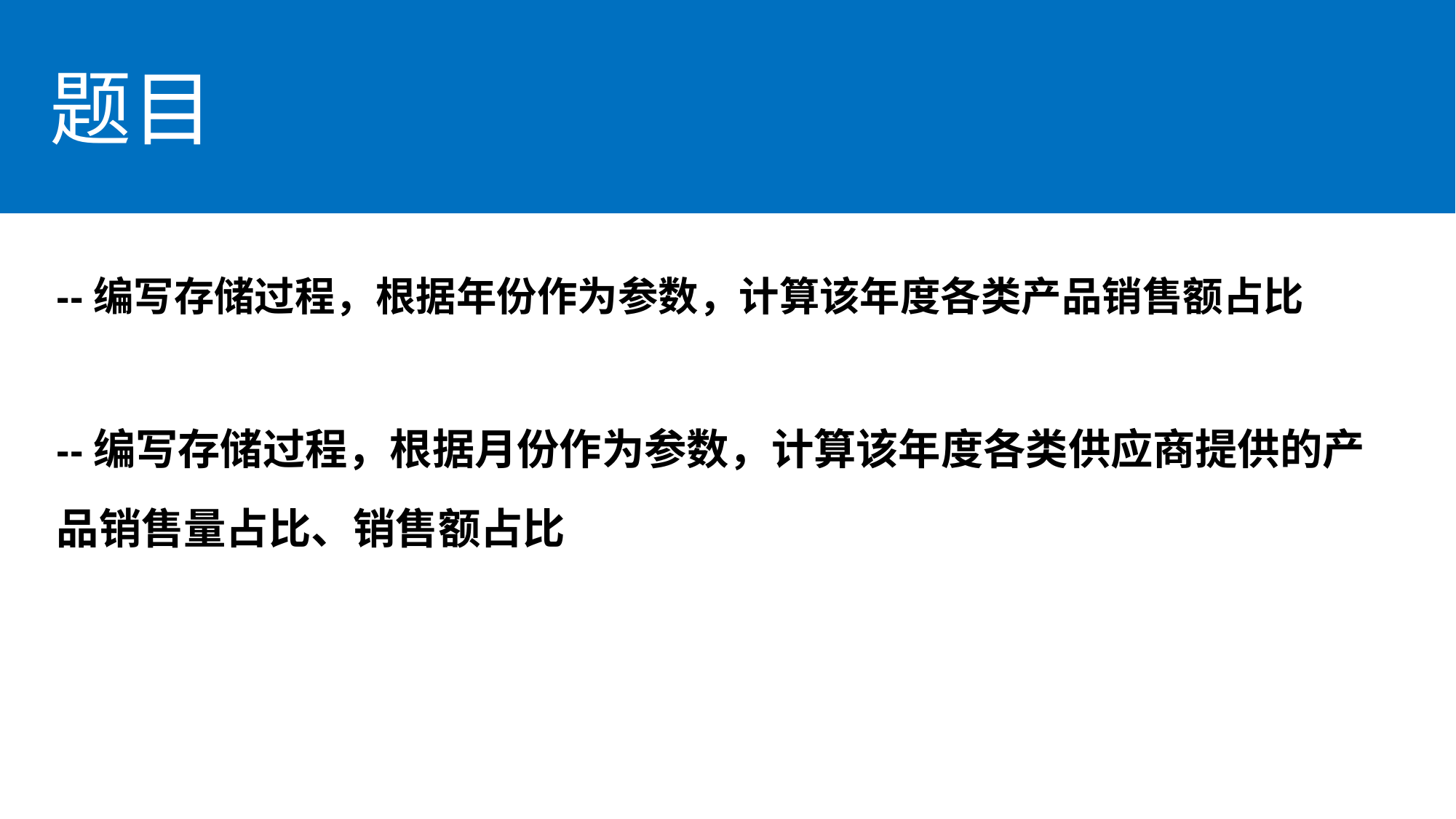

题目
--编写存储过程，根据年份作为参数，计算该年度各类产品销售额占比

--编写存储过程，根据月份作为参数，计算该年度各类供应商提供的产品销售量占比、销售额占比